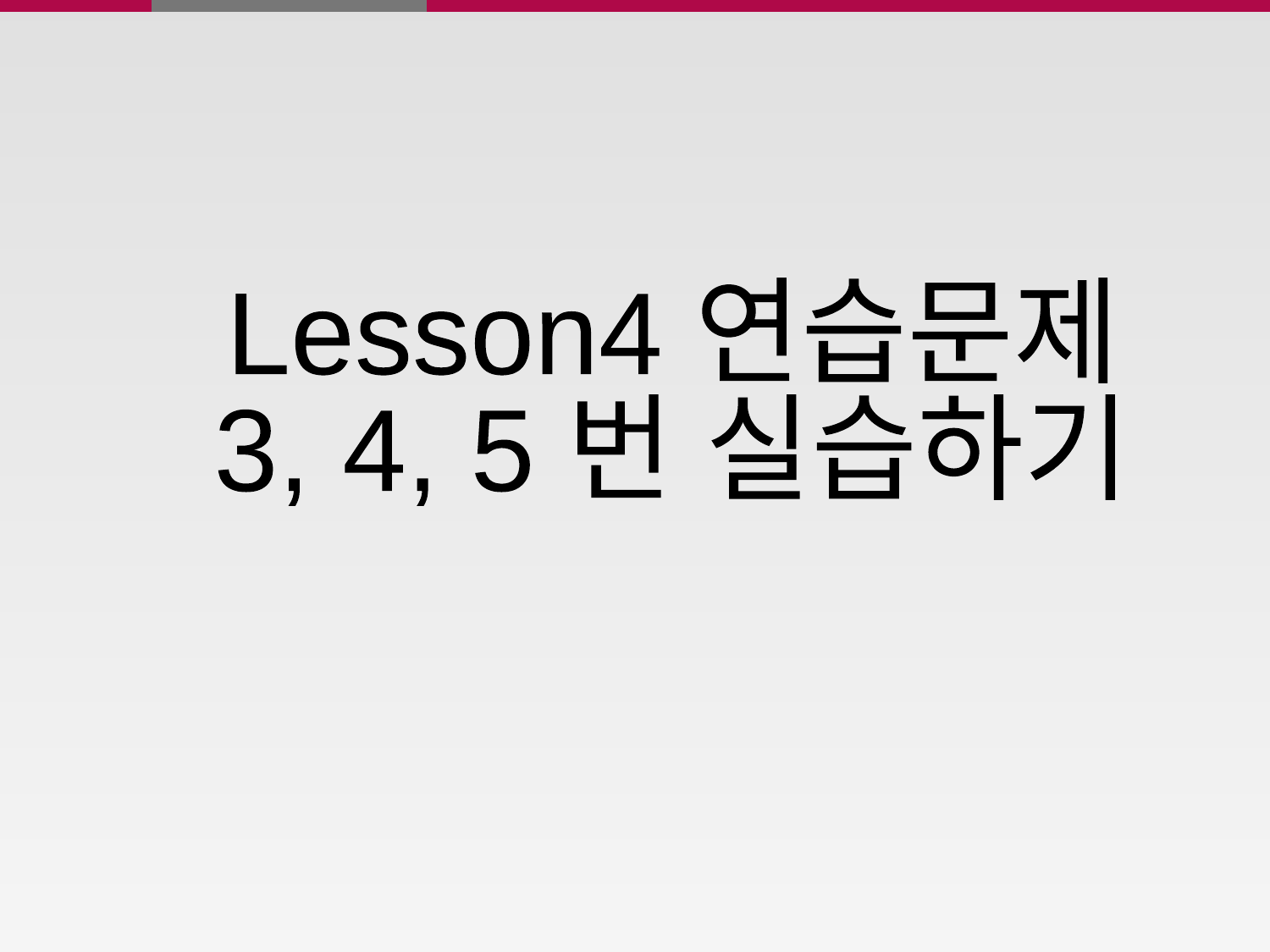

Lesson4 연습문제
3, 4, 5 번 실습하기